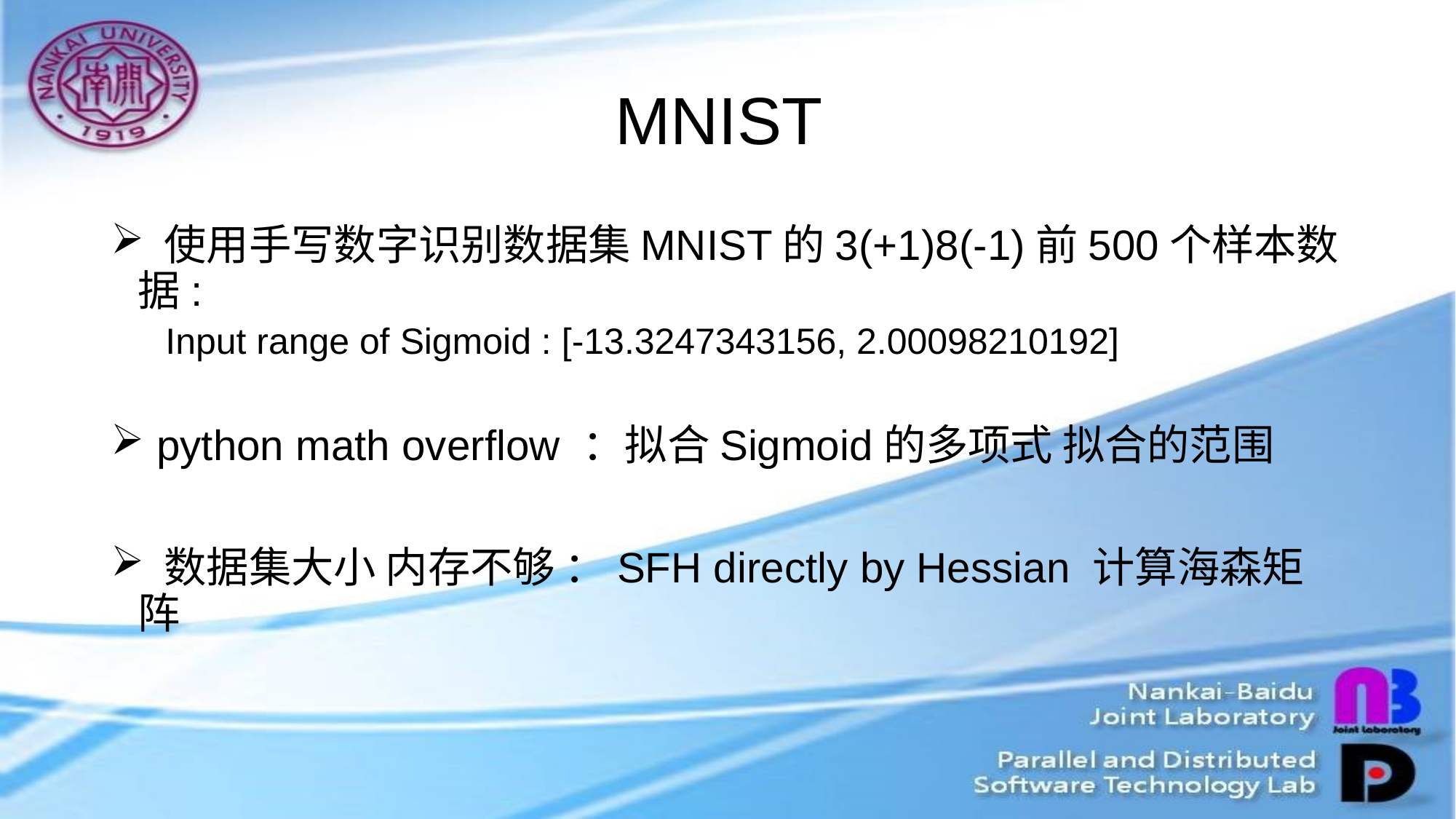

# MNIST
 使用手写数字识别数据集MNIST的3(+1)8(-1)前500个样本数据:
Input range of Sigmoid : [-13.3247343156, 2.00098210192]

 python math overflow ：拟合Sigmoid的多项式 拟合的范围

 数据集大小 内存不够 ：SFH directly by Hessian 计算海森矩阵